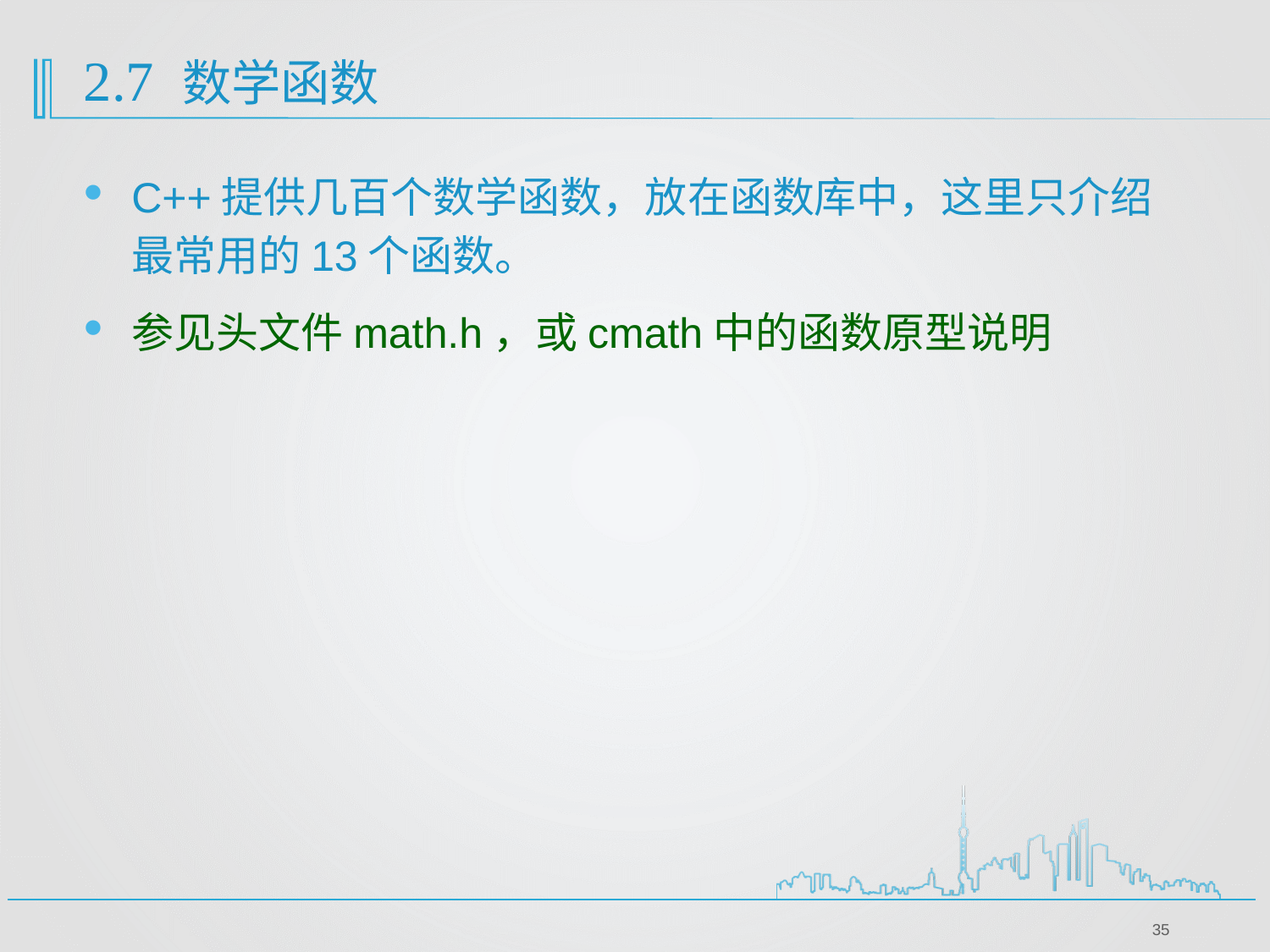

2.7 数学函数
C++提供几百个数学函数，放在函数库中，这里只介绍最常用的13个函数。
参见头文件math.h，或cmath中的函数原型说明

35